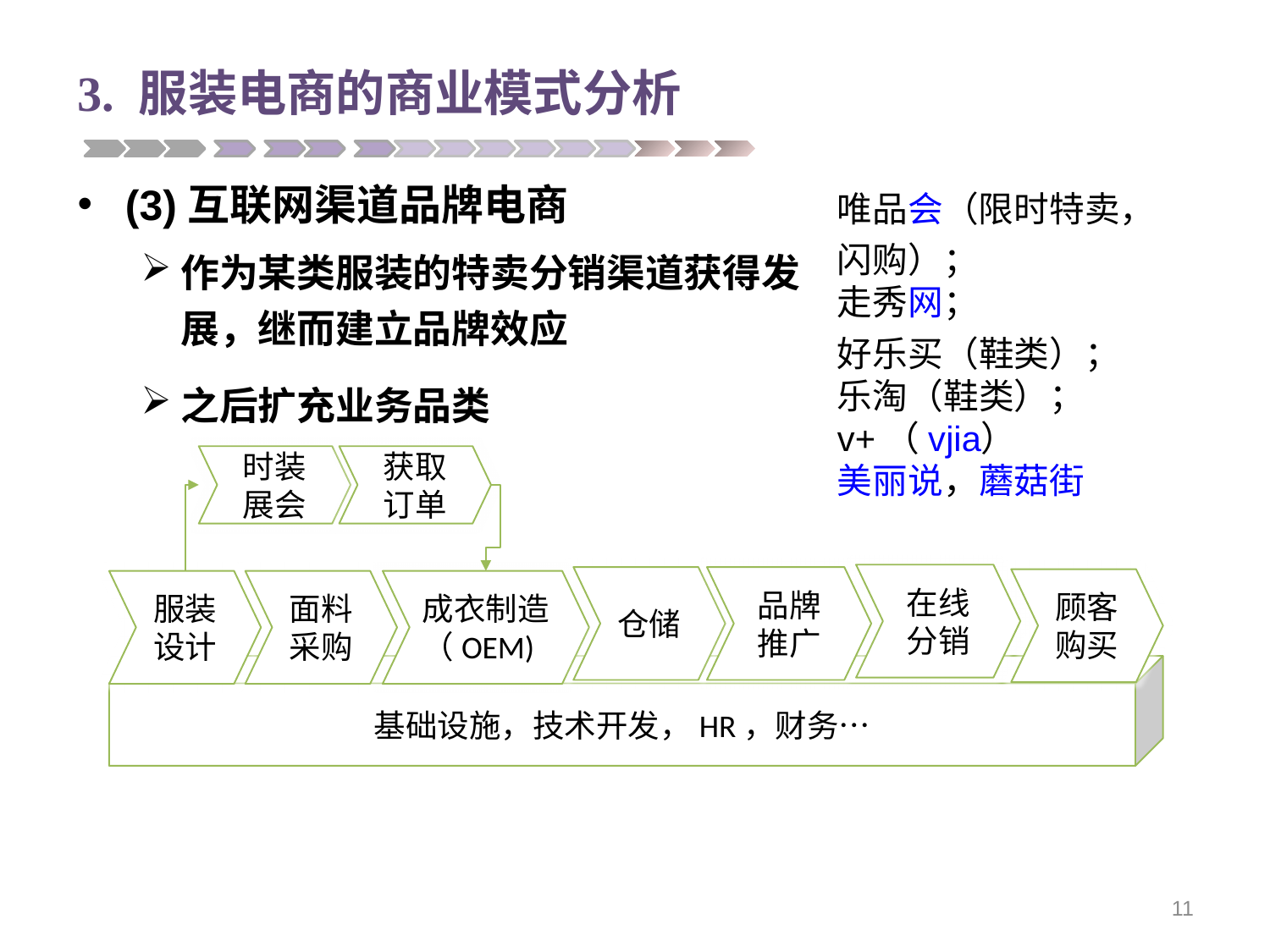

# 3. 服装电商的商业模式分析
(3)互联网渠道品牌电商
作为某类服装的特卖分销渠道获得发展，继而建立品牌效应
之后扩充业务品类

唯品会（限时特卖，闪购）；
走秀网；
好乐买（鞋类）；乐淘（鞋类）；
v+（vjia）
美丽说，蘑菇街
获取订单
时装展会
在线分销
品牌推广
仓储
顾客购买
服装设计
面料采购
成衣制造（OEM)
基础设施，技术开发，HR，财务…
11